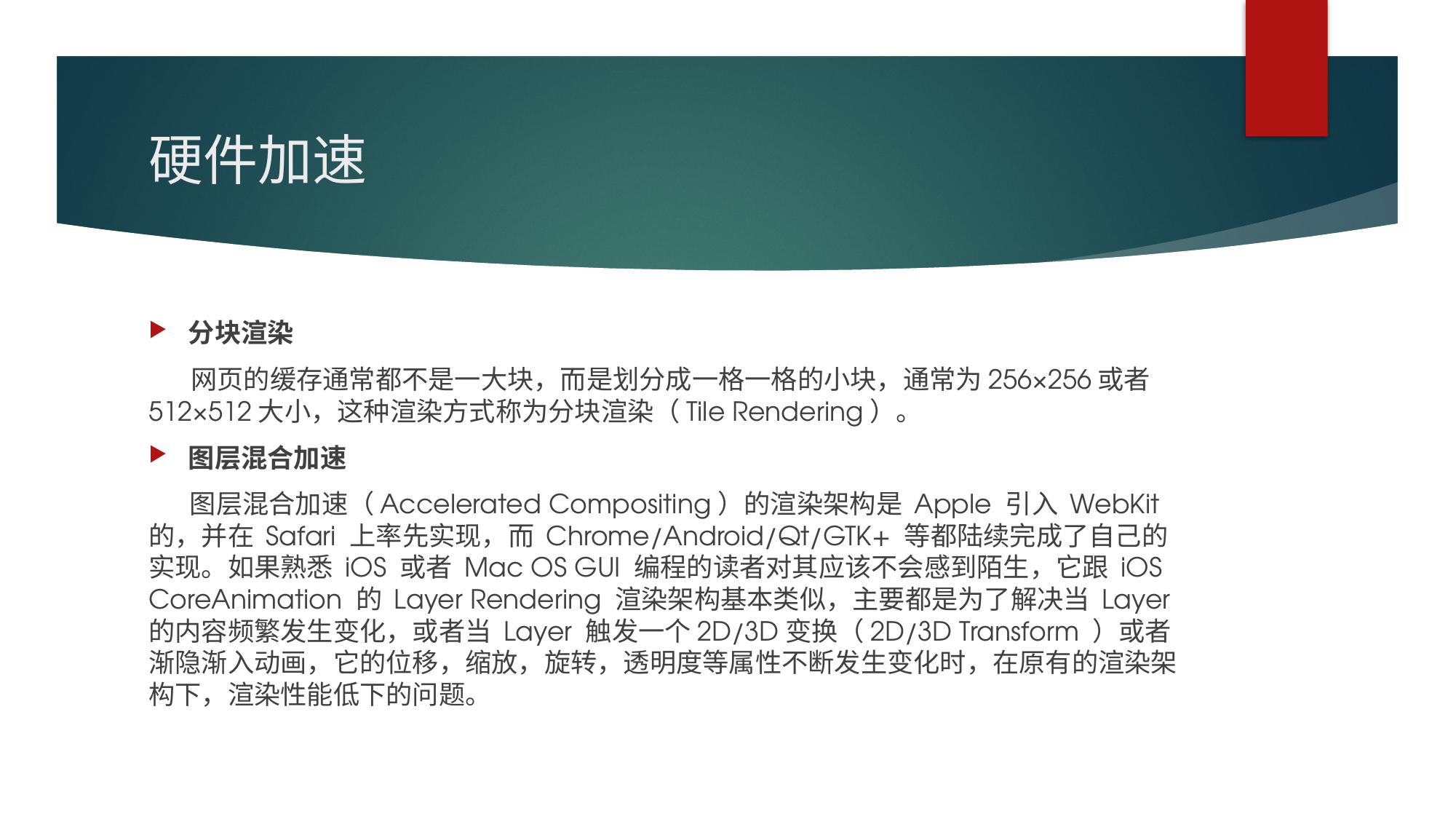

# 硬件加速
分块渲染
      网页的缓存通常都不是一大块，而是划分成一格一格的小块，通常为256×256或者512×512大小，这种渲染方式称为分块渲染（Tile Rendering）。
图层混合加速
      图层混合加速（Accelerated Compositing）的渲染架构是 Apple 引入 WebKit 的，并在 Safari 上率先实现，而 Chrome/Android/Qt/GTK+ 等都陆续完成了自己的实现。如果熟悉 iOS 或者 Mac OS GUI 编程的读者对其应该不会感到陌生，它跟 iOS CoreAnimation 的 Layer Rendering 渲染架构基本类似，主要都是为了解决当 Layer 的内容频繁发生变化，或者当 Layer 触发一个2D/3D变换（2D/3D Transform ）或者渐隐渐入动画，它的位移，缩放，旋转，透明度等属性不断发生变化时，在原有的渲染架构下，渲染性能低下的问题。